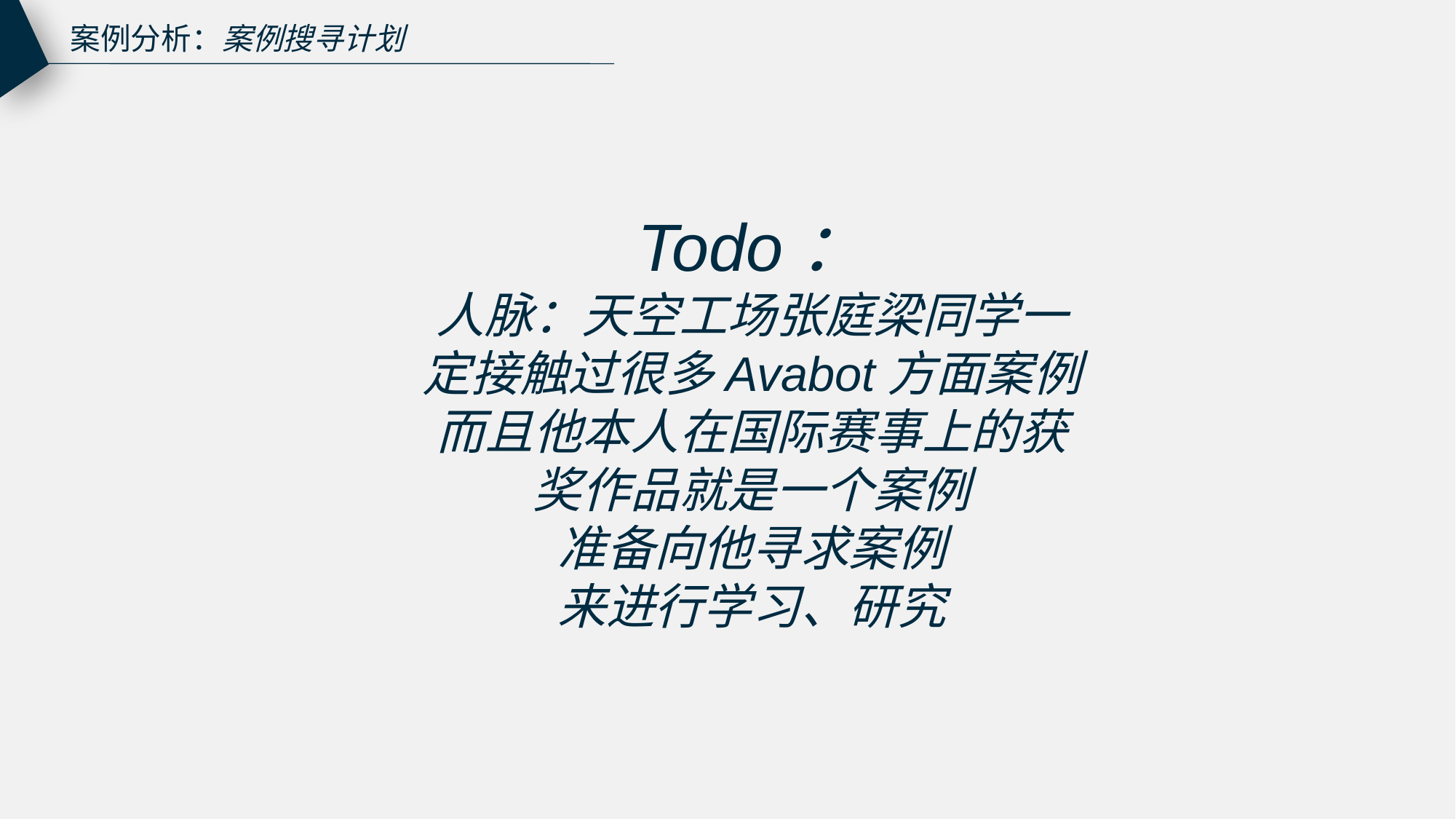

案例分析：案例搜寻计划

Todo：
人脉：天空工场张庭梁同学一定接触过很多Avabot方面案例
而且他本人在国际赛事上的获奖作品就是一个案例
准备向他寻求案例
来进行学习、研究